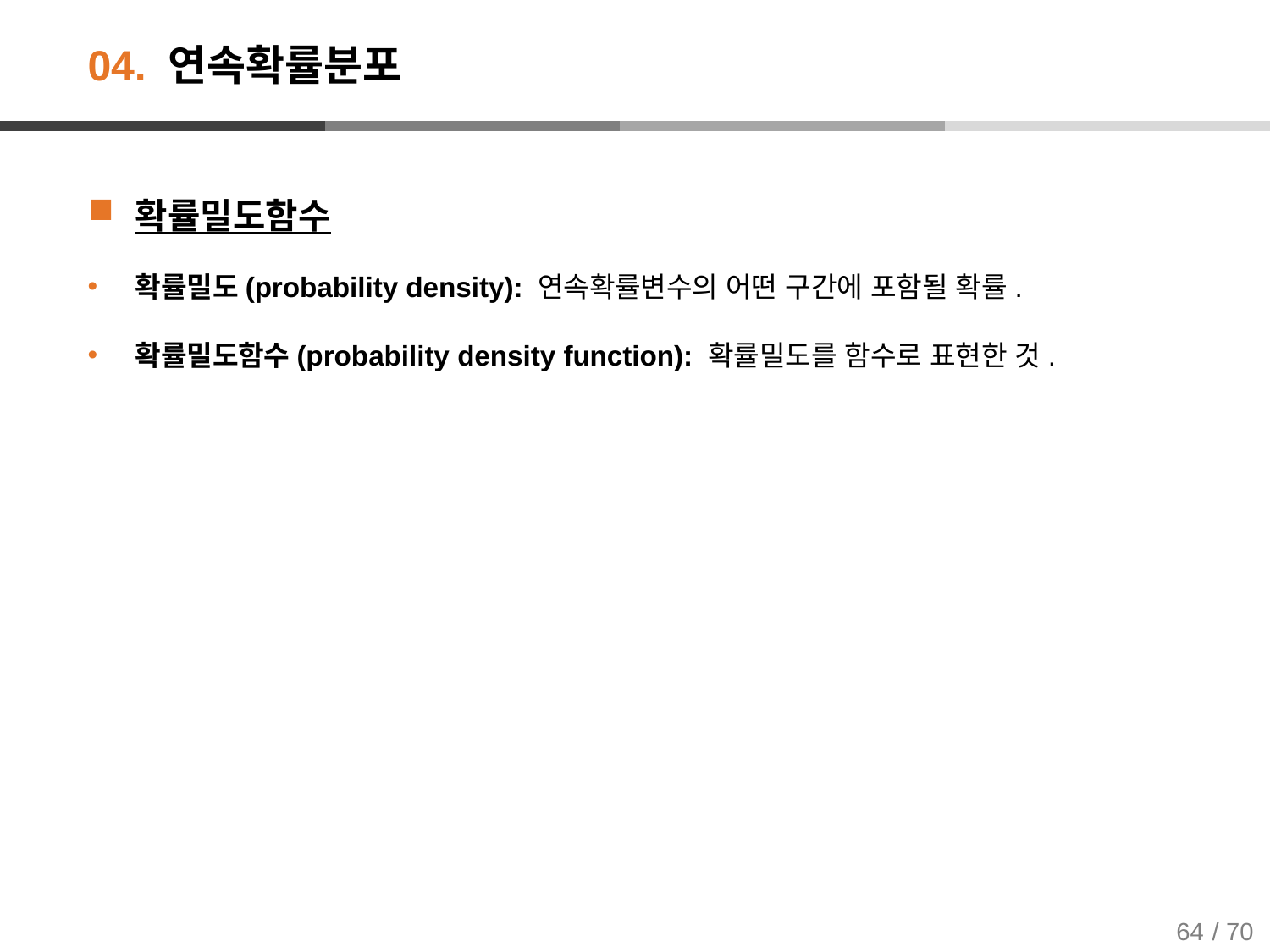

# 04. 연속확률분포
확률밀도함수
확률밀도(probability density): 연속확률변수의 어떤 구간에 포함될 확률.
확률밀도함수(probability density function): 확률밀도를 함수로 표현한 것.